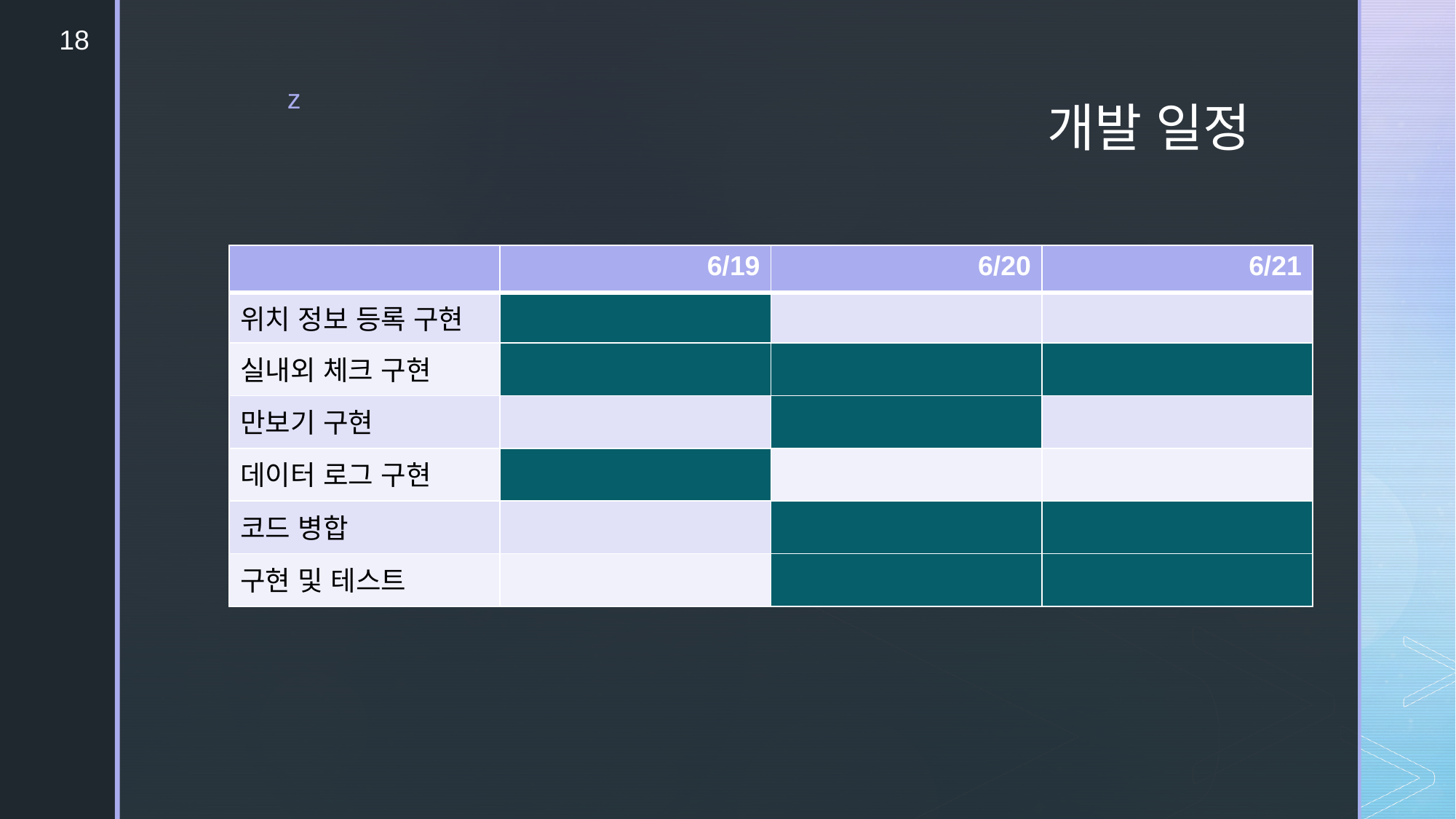

18
# 개발 일정
|  | 6/19 | 6/20 | 6/21 |
| --- | --- | --- | --- |
| 위치 정보 등록 구현 |  |  |  |
| 실내외 체크 구현 |  |  |  |
| 만보기 구현 |  |  |  |
| 데이터 로그 구현 |  |  |  |
| 코드 병합 |  |  |  |
| 구현 및 테스트 |  |  |  |